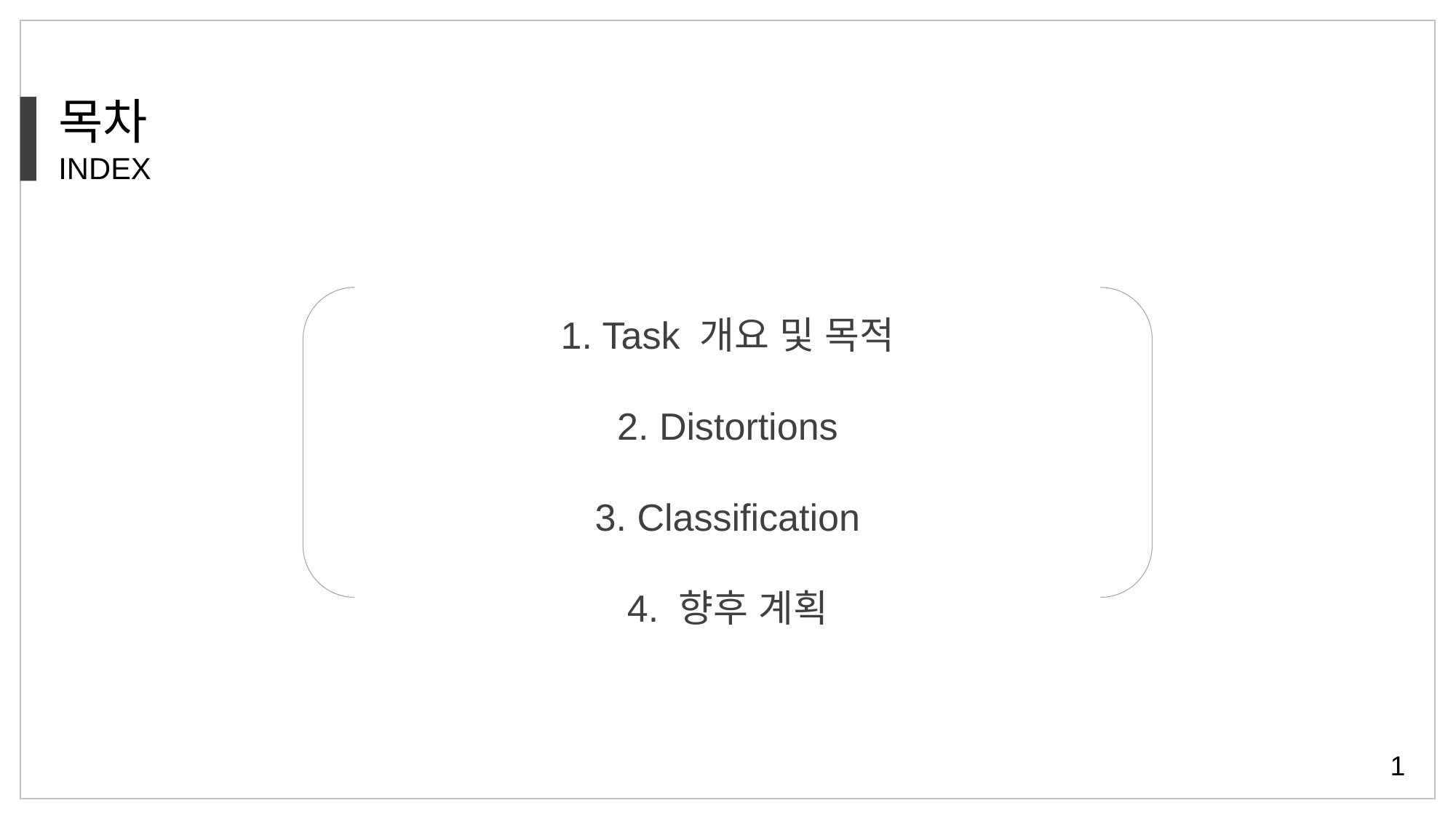

목차
INDEX

1. Task 개요 및 목적
2. Distortions
3. Classification
4. 향후 계획

1